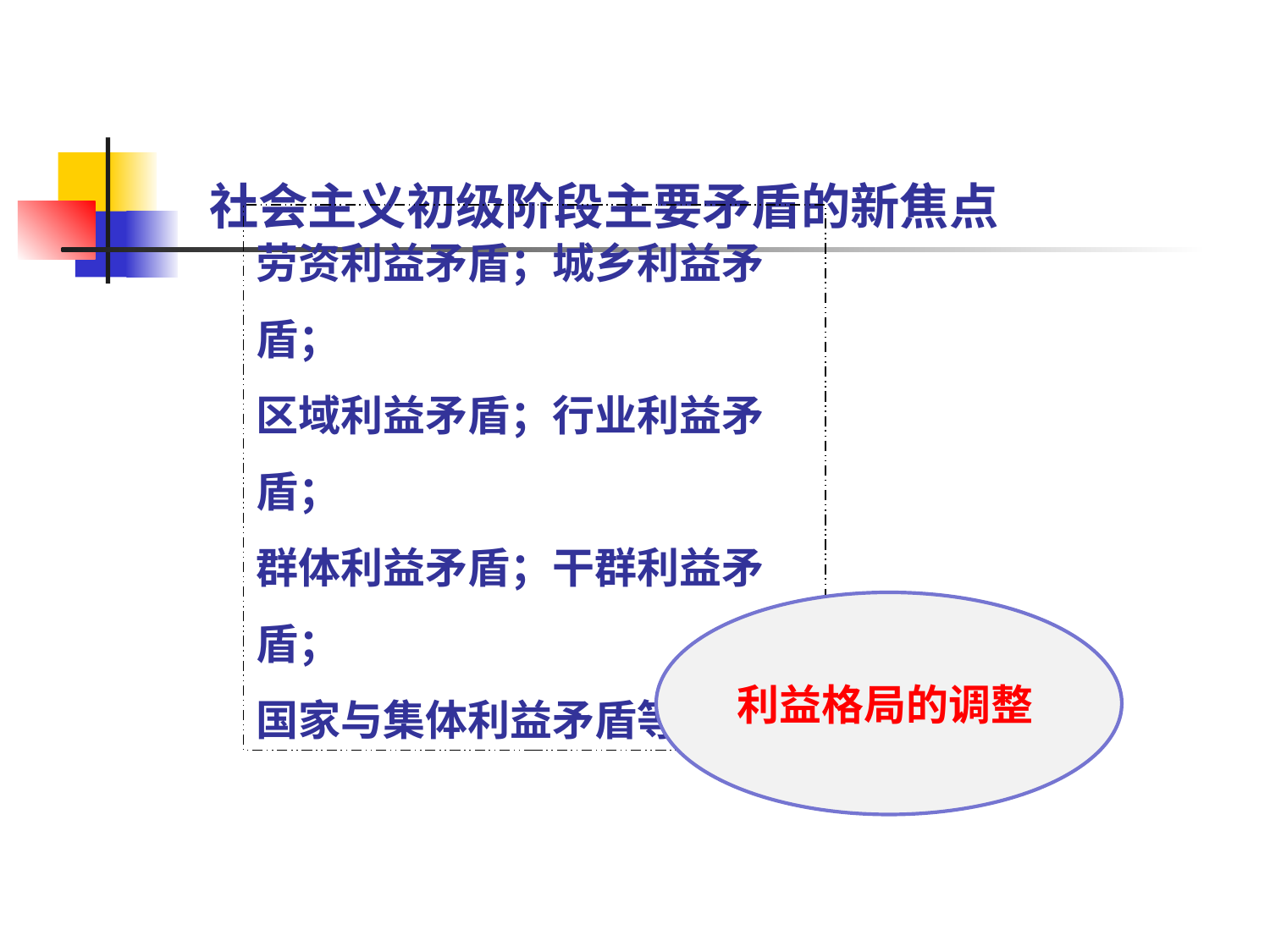

社会主义初级阶段主要矛盾的新焦点
劳资利益矛盾；城乡利益矛盾；
区域利益矛盾；行业利益矛盾；
群体利益矛盾；干群利益矛盾；
国家与集体利益矛盾等。
利益格局的调整